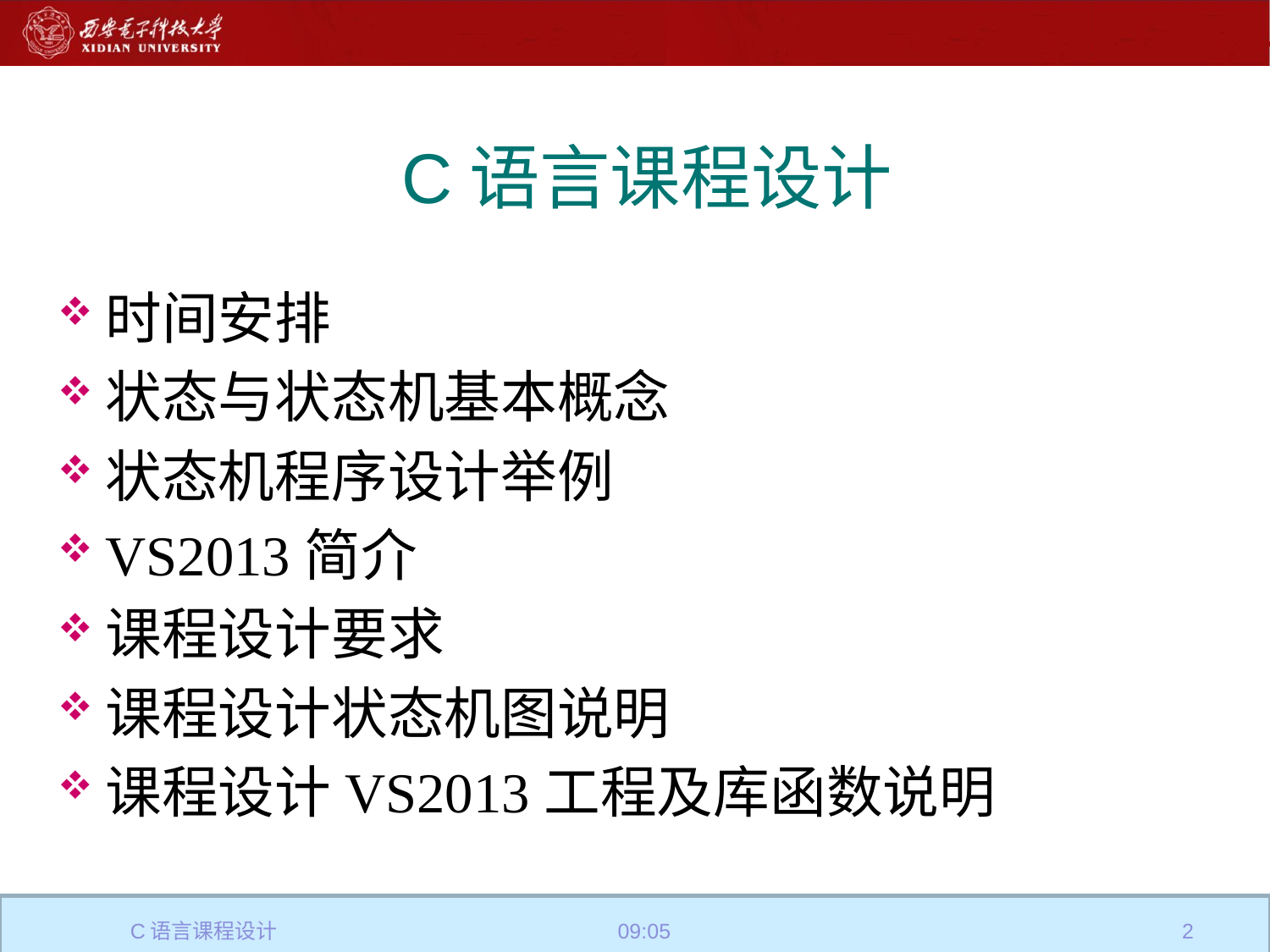

# C语言课程设计
时间安排
状态与状态机基本概念
状态机程序设计举例
VS2013简介
课程设计要求
课程设计状态机图说明
课程设计VS2013工程及库函数说明
C语言课程设计
09:05
2